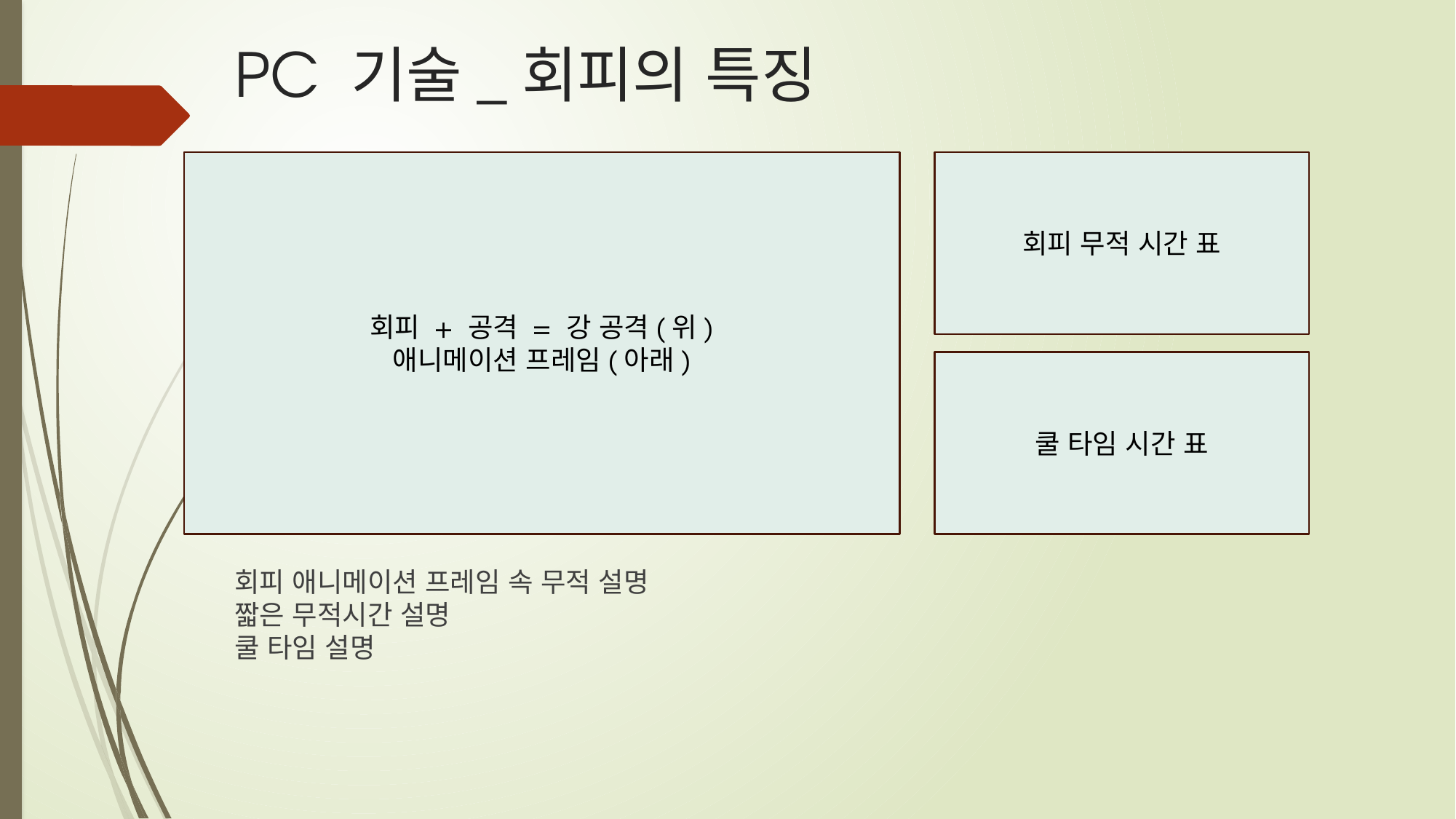

# PC 기술_회피의 특징
회피 무적 시간 표
회피 + 공격 = 강 공격(위)
애니메이션 프레임(아래)
쿨 타임 시간 표
회피 애니메이션 프레임 속 무적 설명
짧은 무적시간 설명
쿨 타임 설명